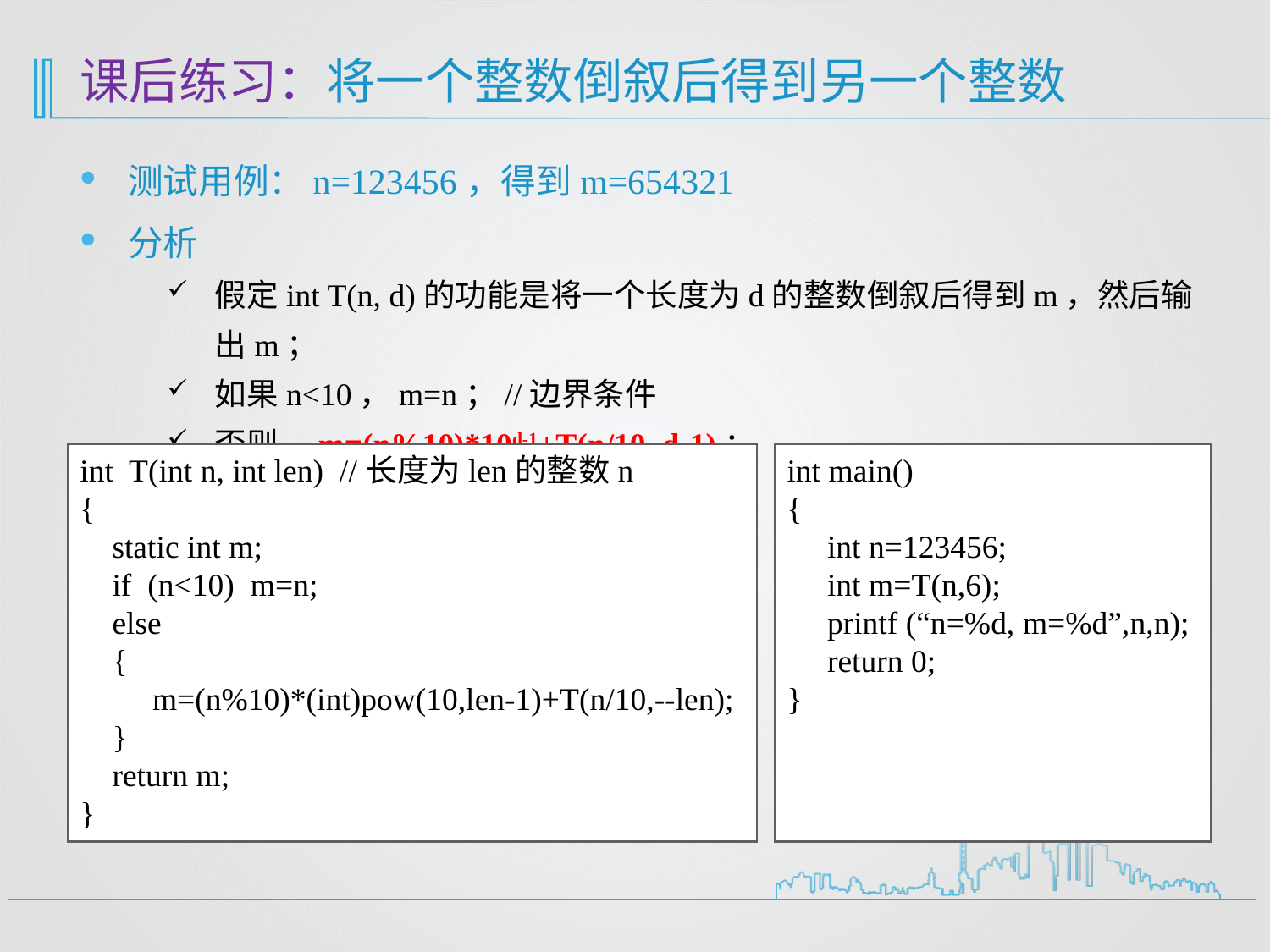

# 课后练习：将一个整数倒叙后得到另一个整数
测试用例：n=123456，得到m=654321
分析
假定int T(n, d)的功能是将一个长度为d的整数倒叙后得到m，然后输出m；
如果n<10，m=n；//边界条件
否则，m=(n%10)*10d-1+T(n/10, d-1)；

int  T(int n, int len)  //长度为len的整数n
{
    static int m;
    if  (n<10)  m=n;
    else
    {
         m=(n%10)*(int)pow(10,len-1)+T(n/10,--len);
    }
    return m;
}
int main()
{
     int n=123456;
     int m=T(n,6);
     printf (“n=%d, m=%d”,n,n);
     return 0;
}